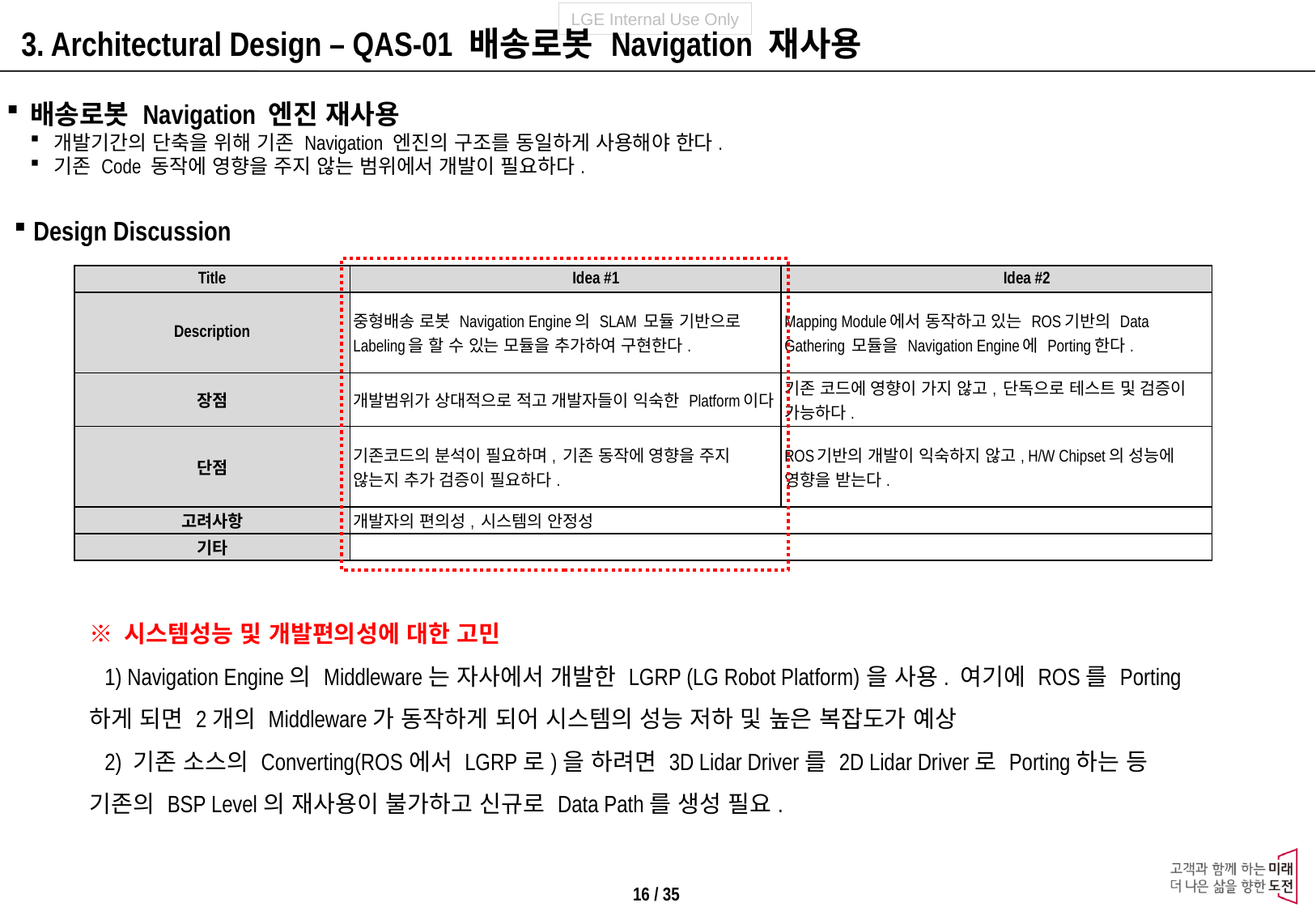

3. Architectural Design – QAS-01 배송로봇 Navigation 재사용
배송로봇 Navigation 엔진 재사용
개발기간의 단축을 위해 기존 Navigation 엔진의 구조를 동일하게 사용해야 한다.
기존 Code 동작에 영향을 주지 않는 범위에서 개발이 필요하다.
Design Discussion

| Title | Idea #1 | Idea #2 |
| --- | --- | --- |
| Description | 중형배송 로봇 Navigation Engine의 SLAM 모듈 기반으로 Labeling을 할 수 있는 모듈을 추가하여 구현한다. | Mapping Module에서 동작하고 있는 ROS기반의 Data Gathering 모듈을 Navigation Engine에 Porting한다. |
| 장점 | 개발범위가 상대적으로 적고 개발자들이 익숙한 Platform이다. | 기존 코드에 영향이 가지 않고, 단독으로 테스트 및 검증이 가능하다. |
| 단점 | 기존코드의 분석이 필요하며, 기존 동작에 영향을 주지 않는지 추가 검증이 필요하다. | ROS기반의 개발이 익숙하지 않고, H/W Chipset의 성능에 영향을 받는다. |
| 고려사항 | 개발자의 편의성, 시스템의 안정성 |  |
| 기타 |  |  |
※ 시스템성능 및 개발편의성에 대한 고민
1) Navigation Engine의 Middleware는 자사에서 개발한 LGRP (LG Robot Platform)을 사용. 여기에 ROS를 Porting하게 되면 2개의 Middleware가 동작하게 되어 시스템의 성능 저하 및 높은 복잡도가 예상
2) 기존 소스의 Converting(ROS에서 LGRP로)을 하려면 3D Lidar Driver를 2D Lidar Driver로 Porting하는 등 기존의 BSP Level의 재사용이 불가하고 신규로 Data Path를 생성 필요.